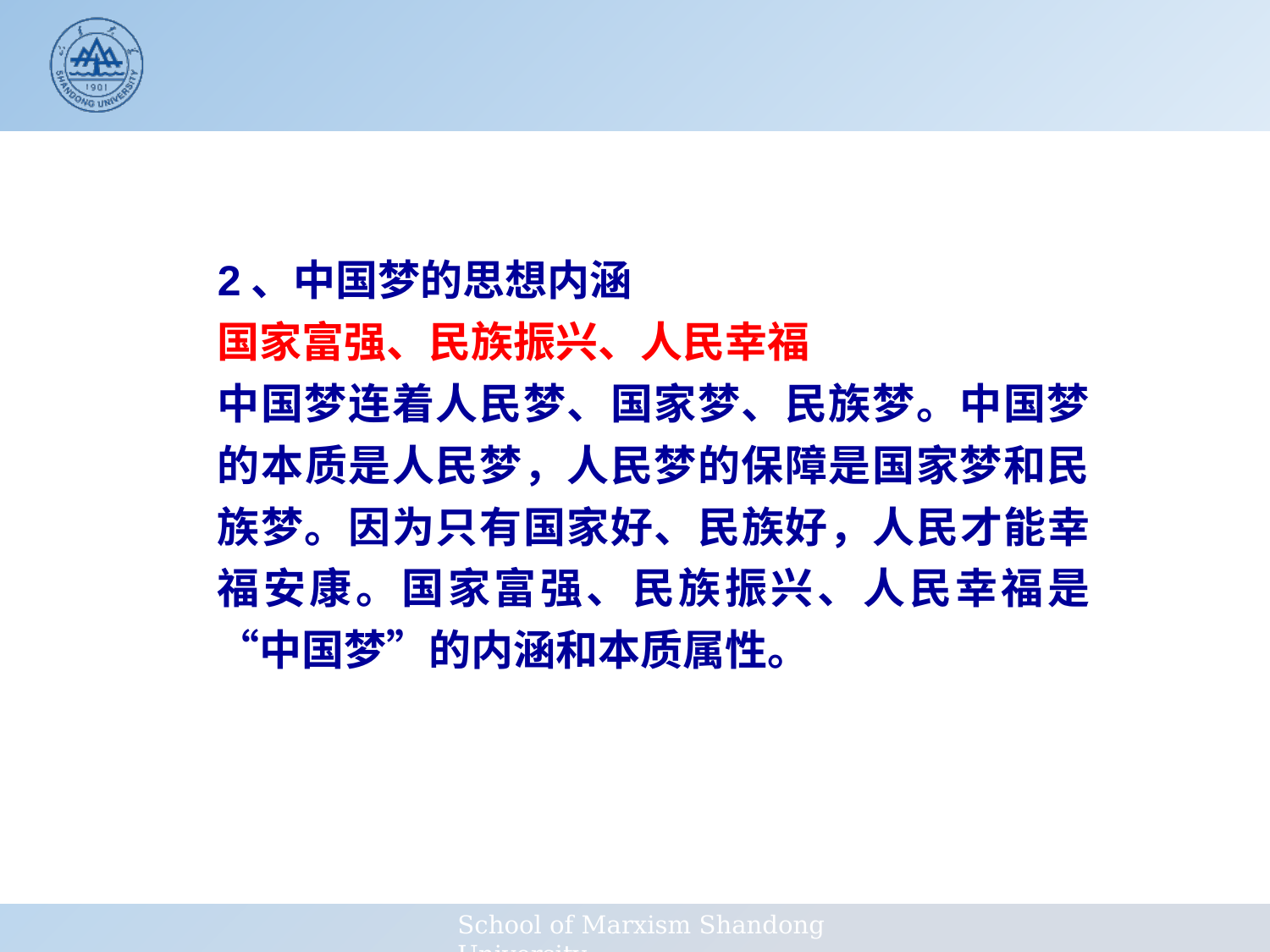

2、中国梦的思想内涵
国家富强、民族振兴、人民幸福
中国梦连着人民梦、国家梦、民族梦。中国梦的本质是人民梦，人民梦的保障是国家梦和民族梦。因为只有国家好、民族好，人民才能幸福安康。国家富强、民族振兴、人民幸福是“中国梦”的内涵和本质属性。